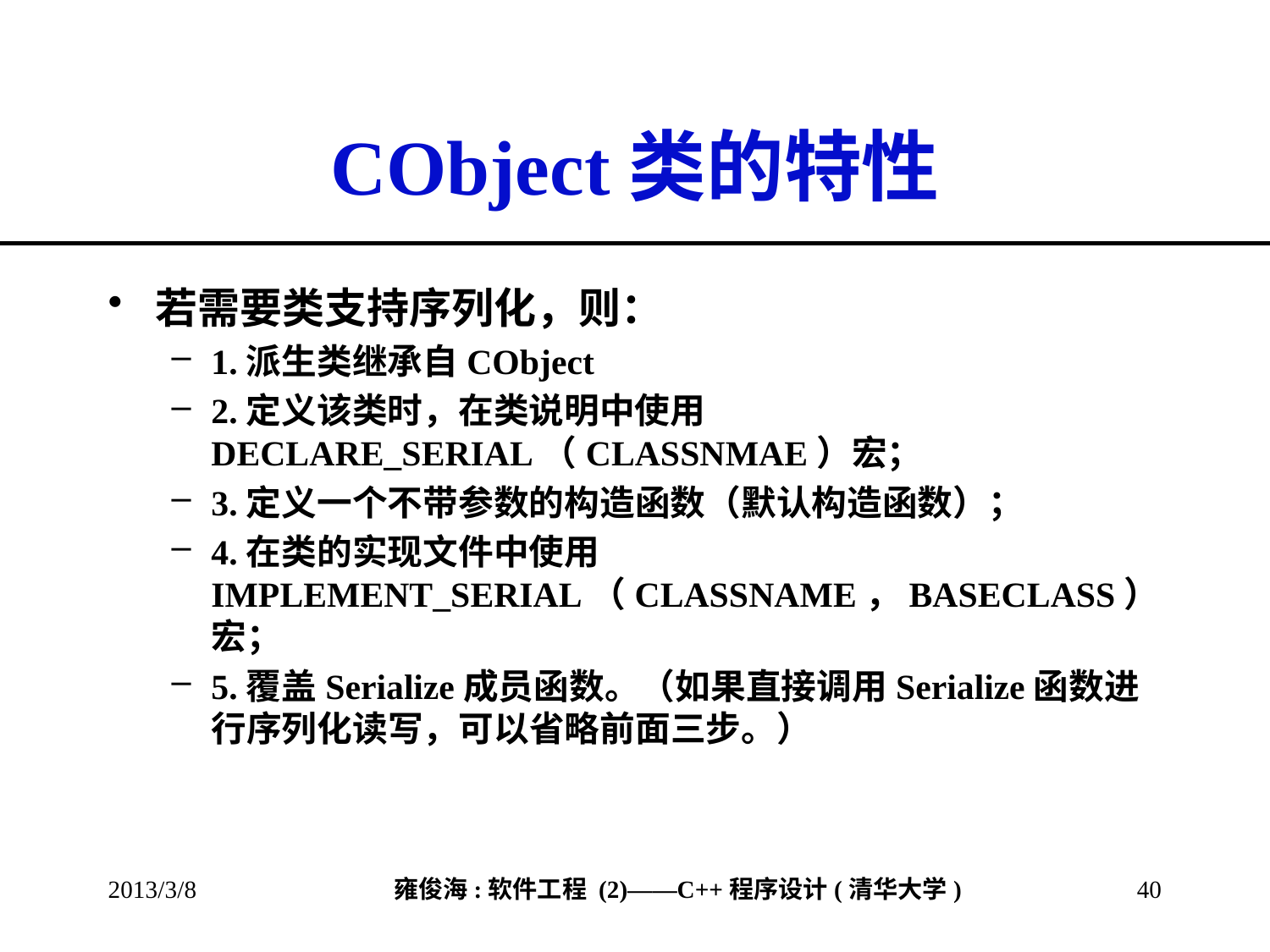

# CObject类的特性
若需要类支持序列化，则：
1.派生类继承自CObject
2.定义该类时，在类说明中使用DECLARE_SERIAL（CLASSNMAE）宏；
3.定义一个不带参数的构造函数（默认构造函数）；
4.在类的实现文件中使用IMPLEMENT_SERIAL（CLASSNAME，BASECLASS）宏；
5.覆盖Serialize成员函数。（如果直接调用Serialize函数进行序列化读写，可以省略前面三步。）
2013/3/8
40